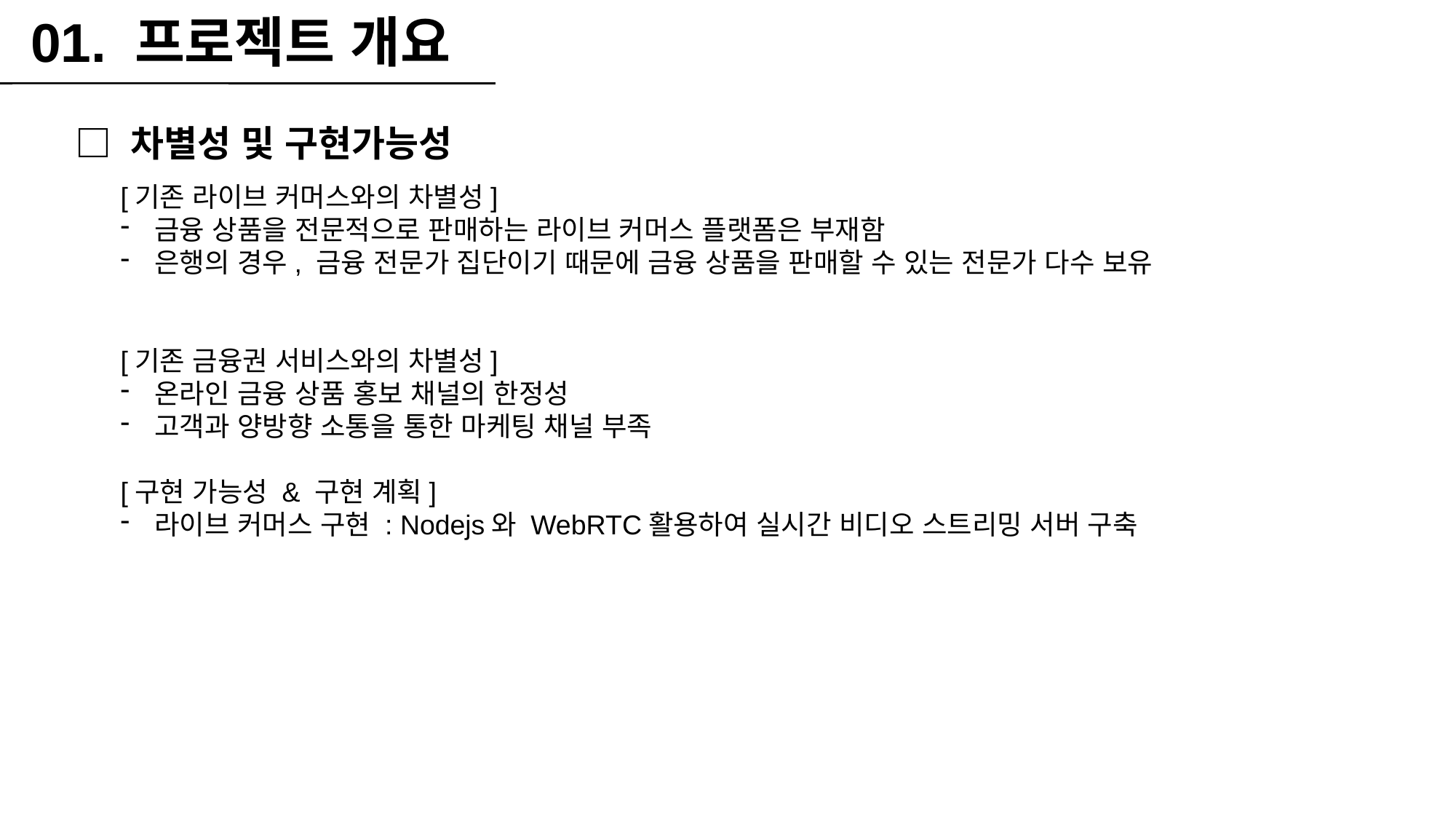

01. 프로젝트 개요

□ 차별성 및 구현가능성
[기존 라이브 커머스와의 차별성]
금융 상품을 전문적으로 판매하는 라이브 커머스 플랫폼은 부재함
은행의 경우, 금융 전문가 집단이기 때문에 금융 상품을 판매할 수 있는 전문가 다수 보유

[기존 금융권 서비스와의 차별성]
온라인 금융 상품 홍보 채널의 한정성
고객과 양방향 소통을 통한 마케팅 채널 부족

[구현 가능성 & 구현 계획]
라이브 커머스 구현 : Nodejs와 WebRTC활용하여 실시간 비디오 스트리밍 서버 구축